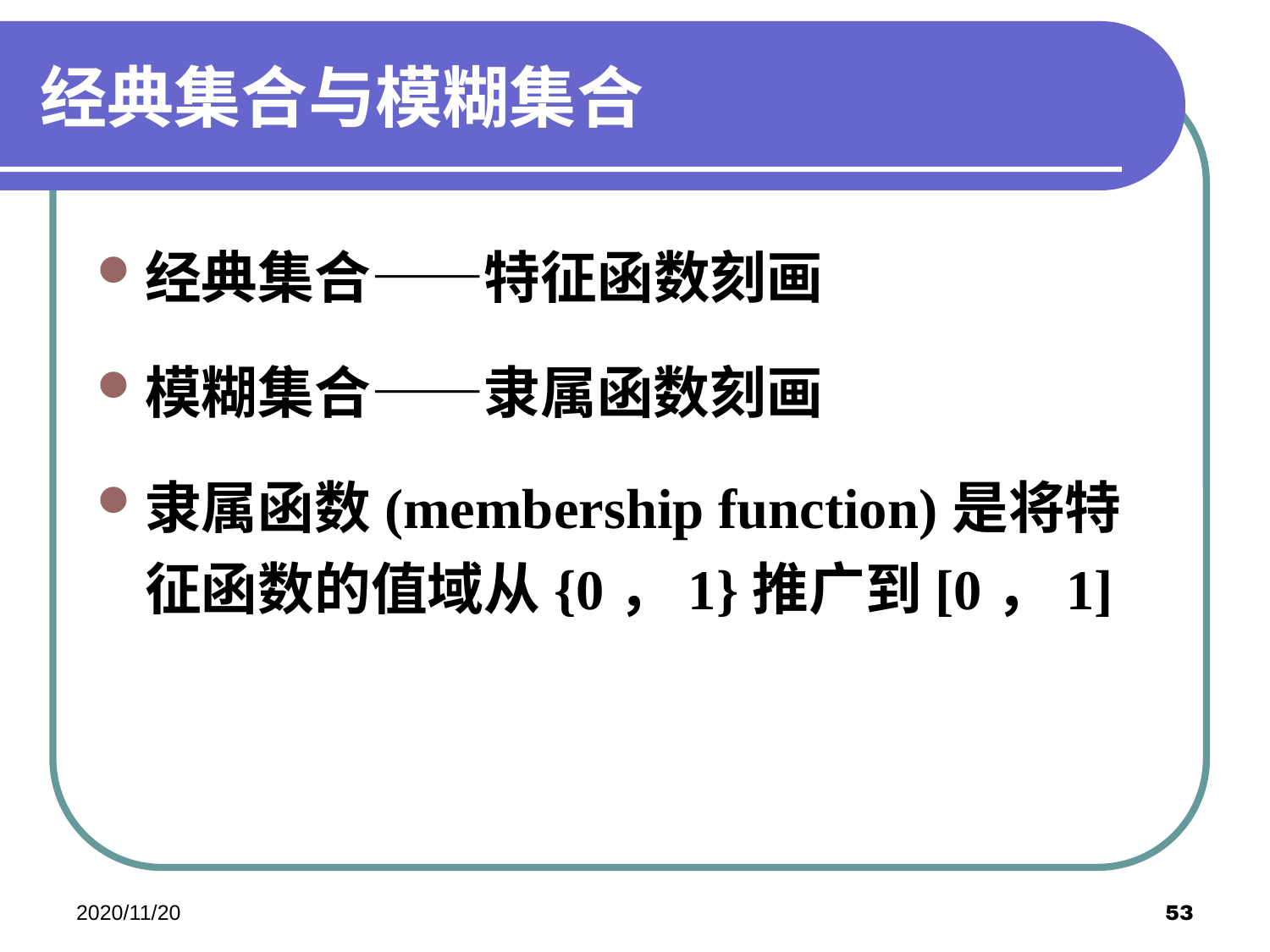

# 经典集合与模糊集合
经典集合——特征函数刻画
模糊集合——隶属函数刻画
隶属函数(membership function)是将特征函数的值域从{0，1}推广到[0，1]
2020/11/20
53